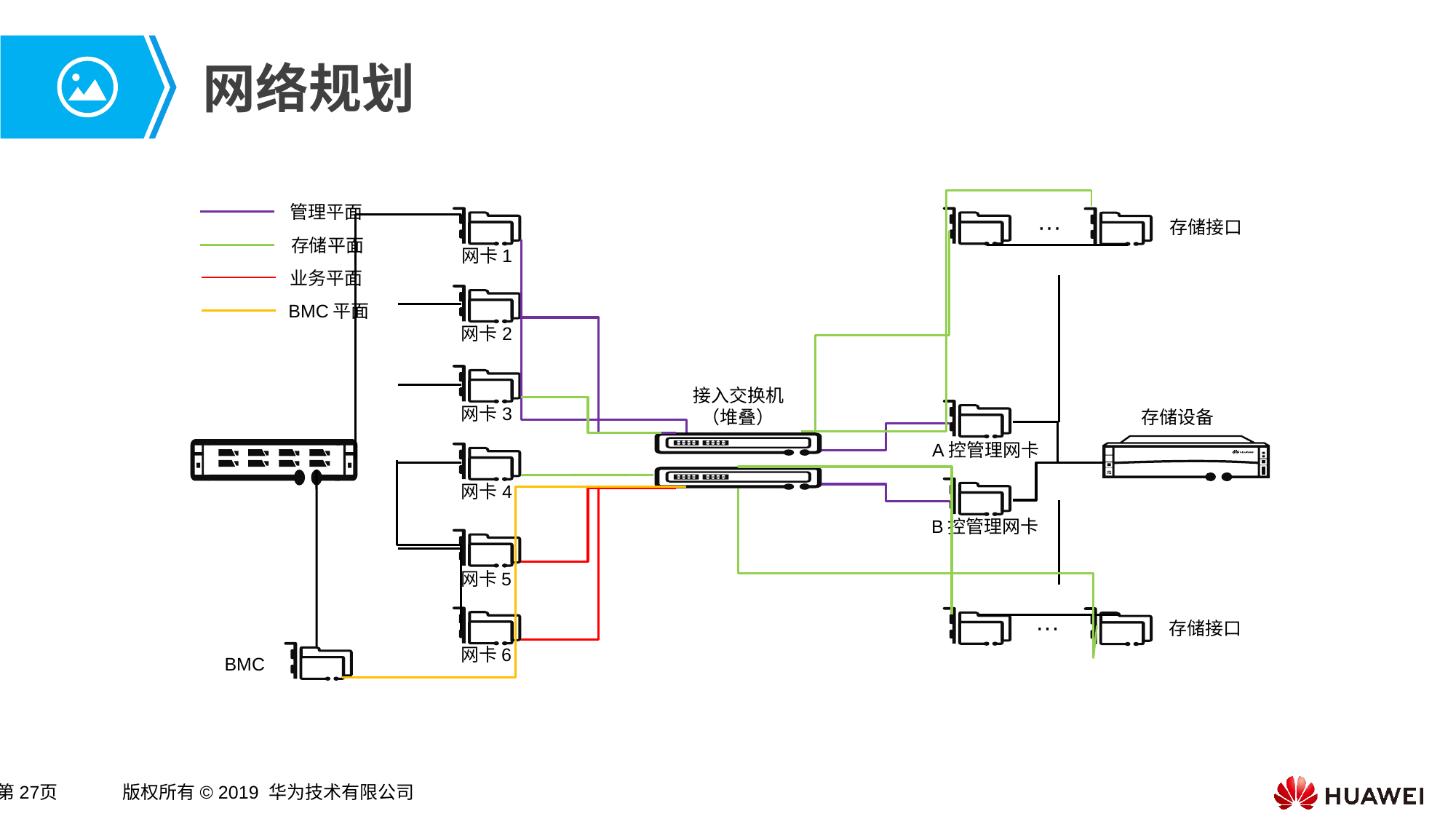

# 网络规划
管理平面
···

存储接口
存储平面
网卡1
业务平面

BMC平面
网卡2

接入交换机
（堆叠）
网卡3

存储设备

A控管理网卡

网卡4

B控管理网卡

网卡5
···

存储接口
网卡6

BMC